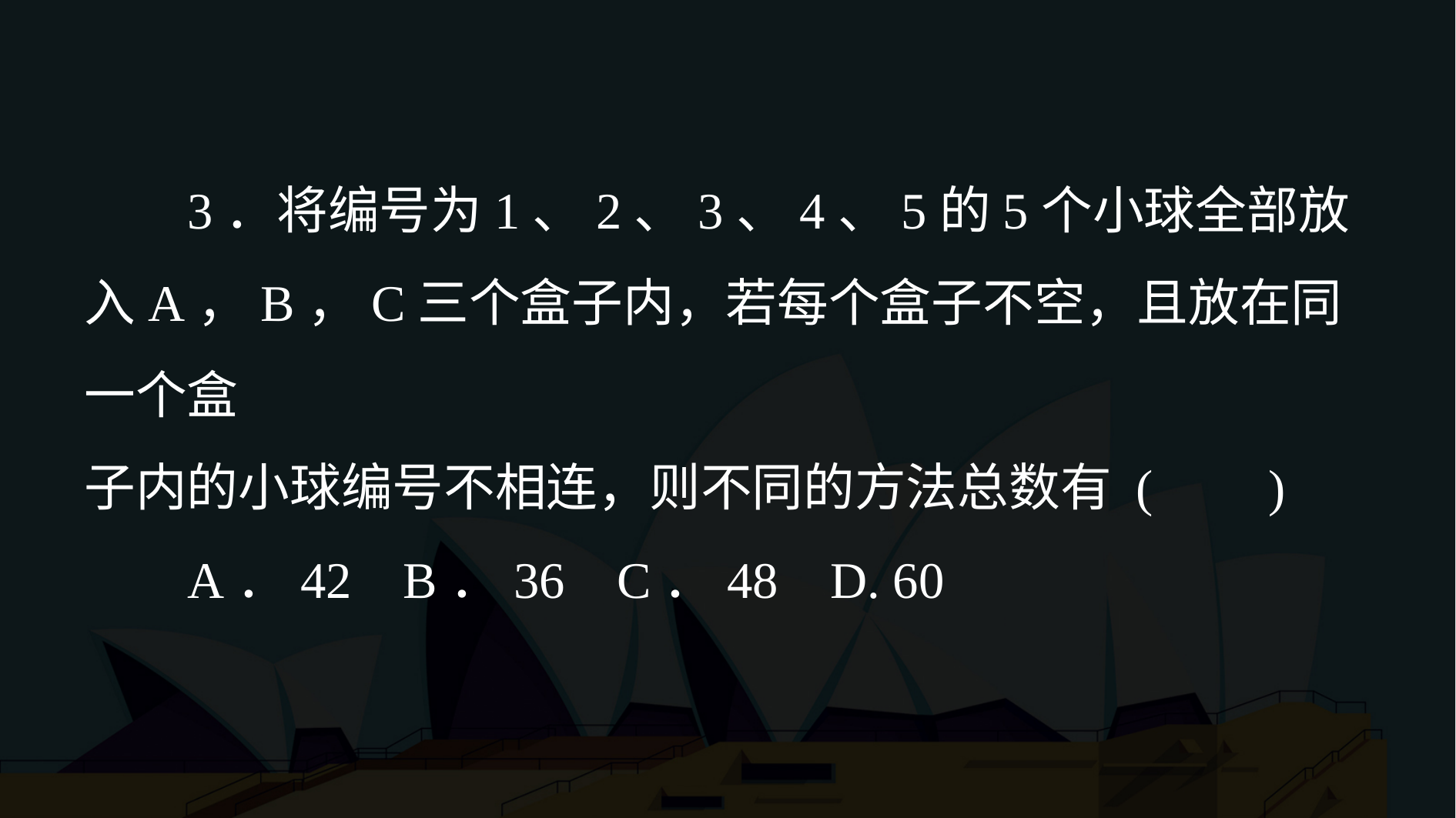

3．将编号为1、2、3、4、5的5个小球全部放入A，B，C三个盒子内，若每个盒子不空，且放在同一个盒
子内的小球编号不相连，则不同的方法总数有 (         )
        A．42    B．36    C．48    D. 60